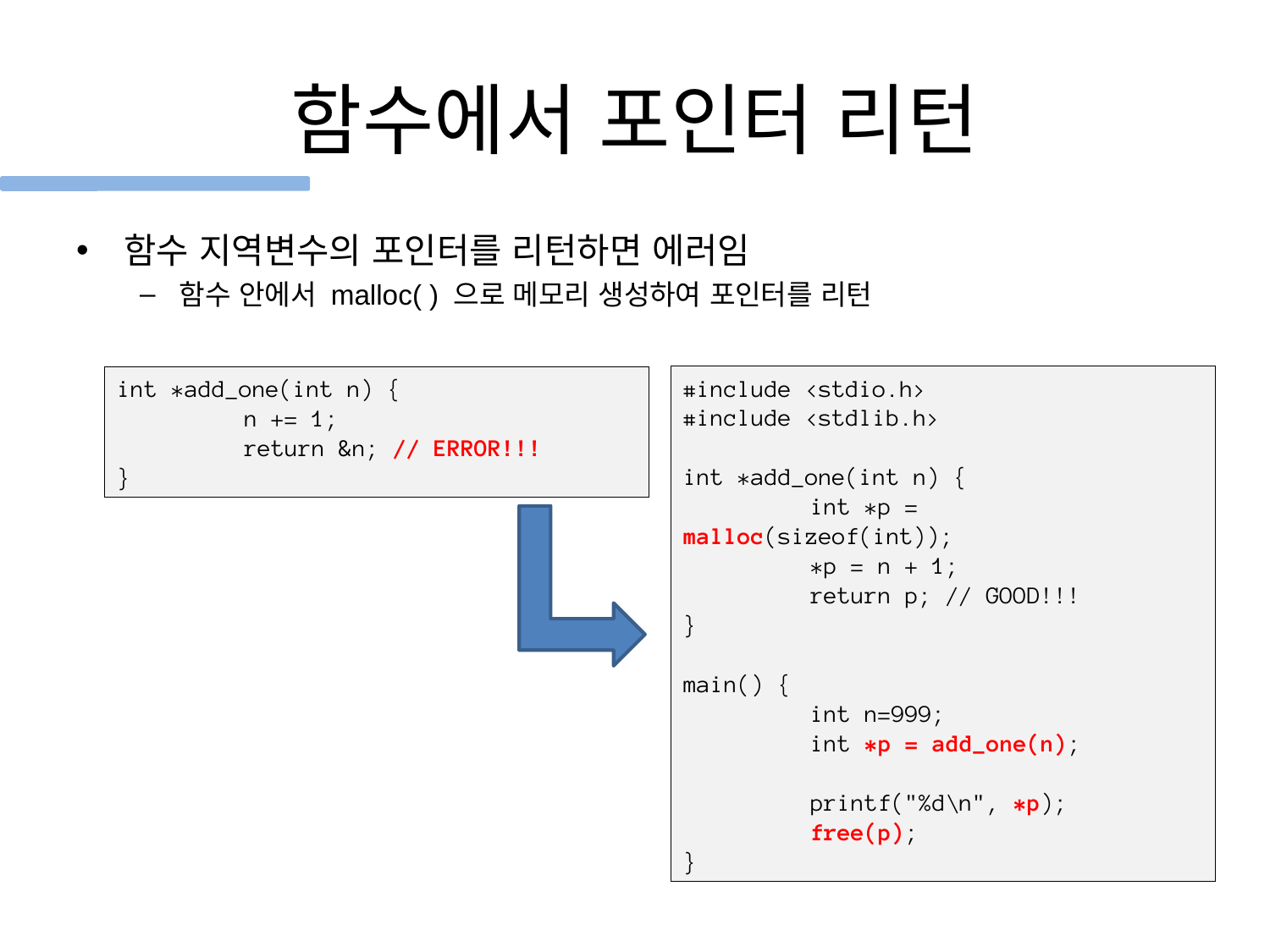

# 함수에서 포인터 리턴

함수 지역변수의 포인터를 리턴하면 에러임
함수 안에서 malloc( ) 으로 메모리 생성하여 포인터를 리턴
#include <stdio.h>
#include <stdlib.h>

int *add_one(int n) {
	int *p = malloc(sizeof(int));
	*p = n + 1;
	return p; // GOOD!!!
}

main() {
	int n=999;
	int *p = add_one(n);

	printf("%d\n", *p);
	free(p);
}
int *add_one(int n) {
	n += 1;
	return &n; // ERROR!!!
}